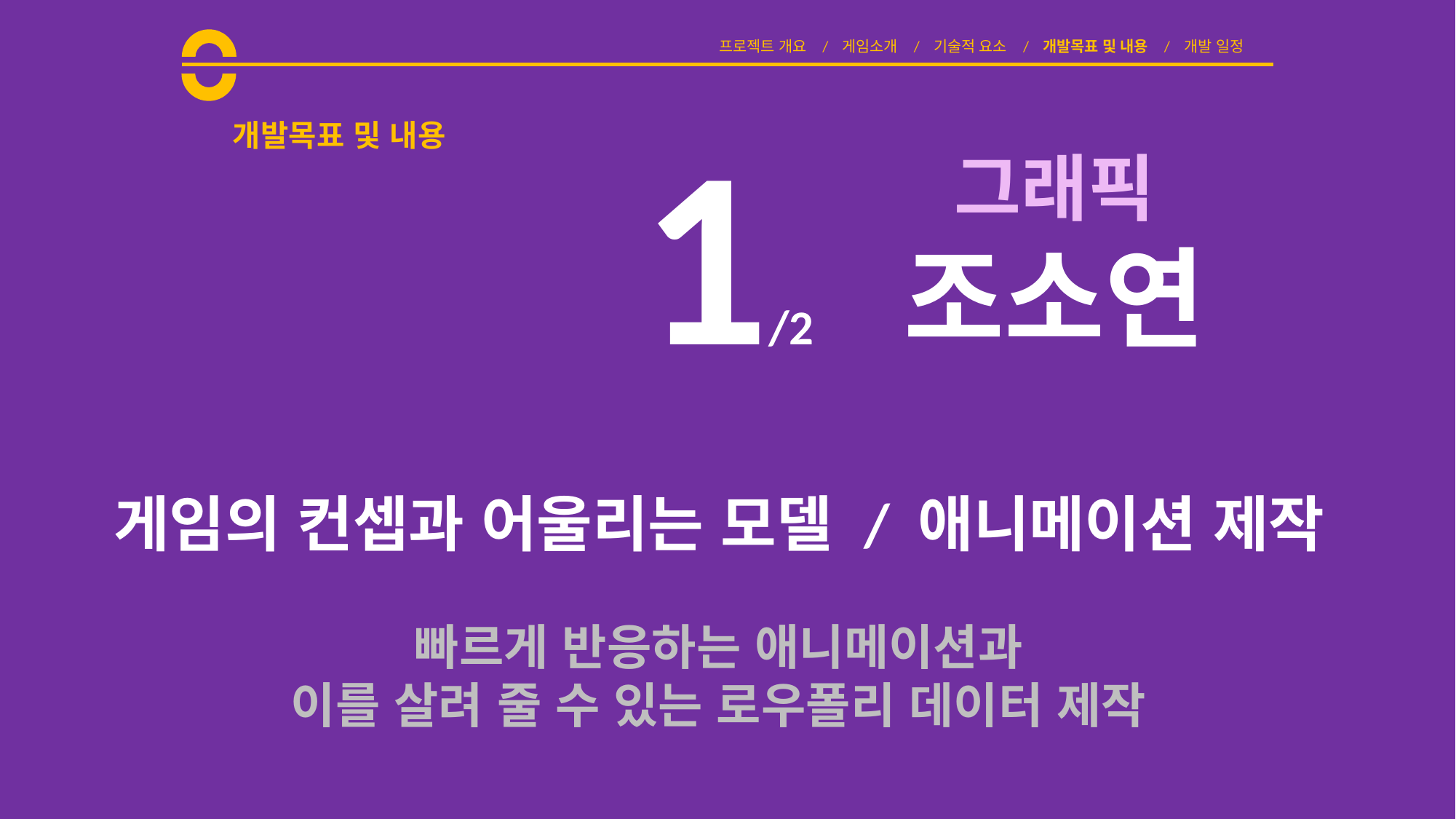

프로젝트 개요   /   게임소개   /   기술적 요소   /   개발목표 및 내용   /   개발 일정

1/2
# 개발목표 및 내용
그래픽
조소연
게임의 컨셉과 어울리는 모델 / 애니메이션 제작

빠르게 반응하는 애니메이션과
이를 살려 줄 수 있는 로우폴리 데이터 제작